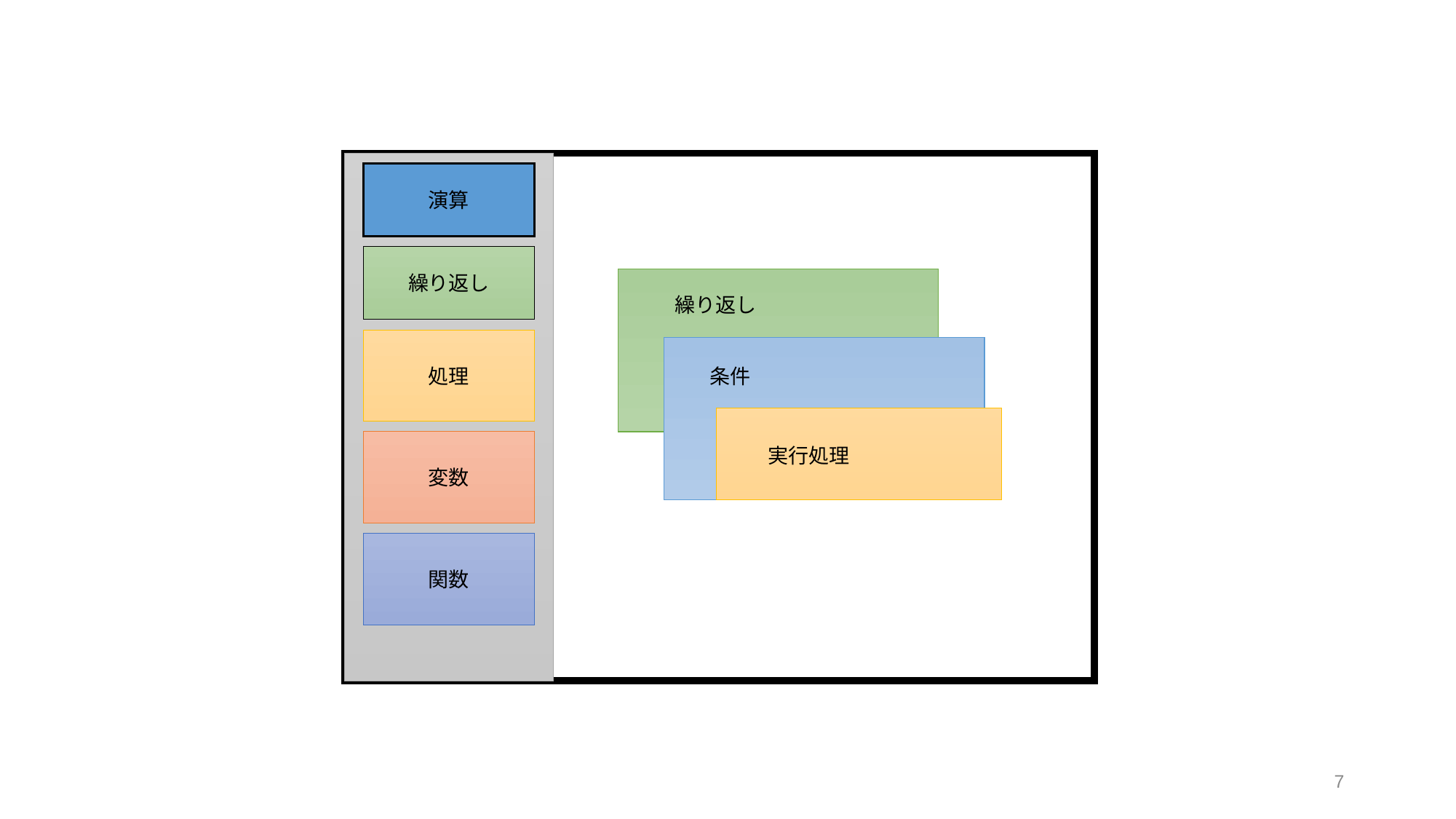

演算
繰り返し

繰り返し
処理

条件

変数
実行処理
関数
7